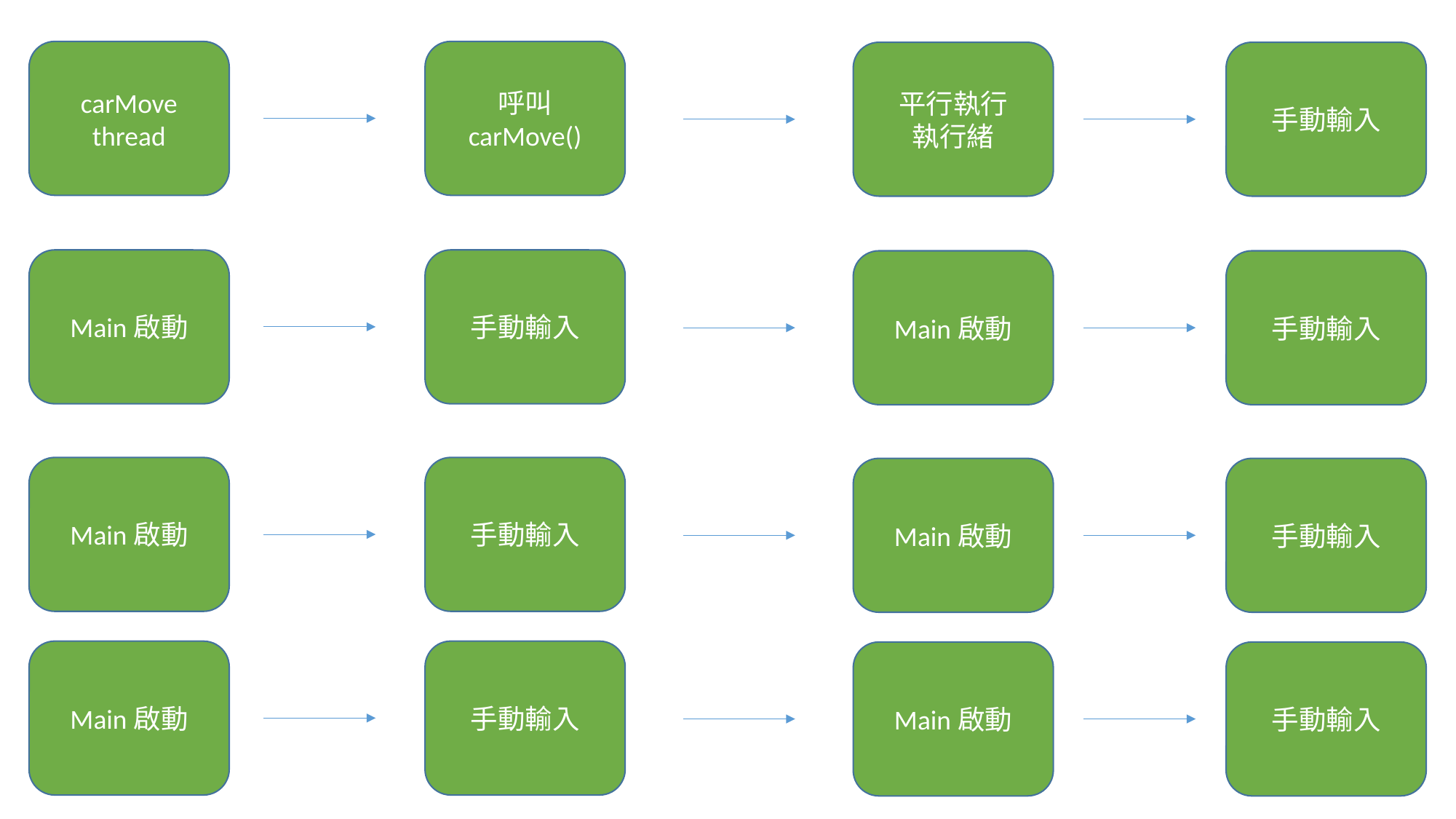

carMove thread
呼叫
carMove()
平行執行
執行緒
手動輸入
Main啟動
手動輸入
Main啟動
手動輸入
Main啟動
手動輸入
Main啟動
手動輸入
Main啟動
手動輸入
Main啟動
手動輸入